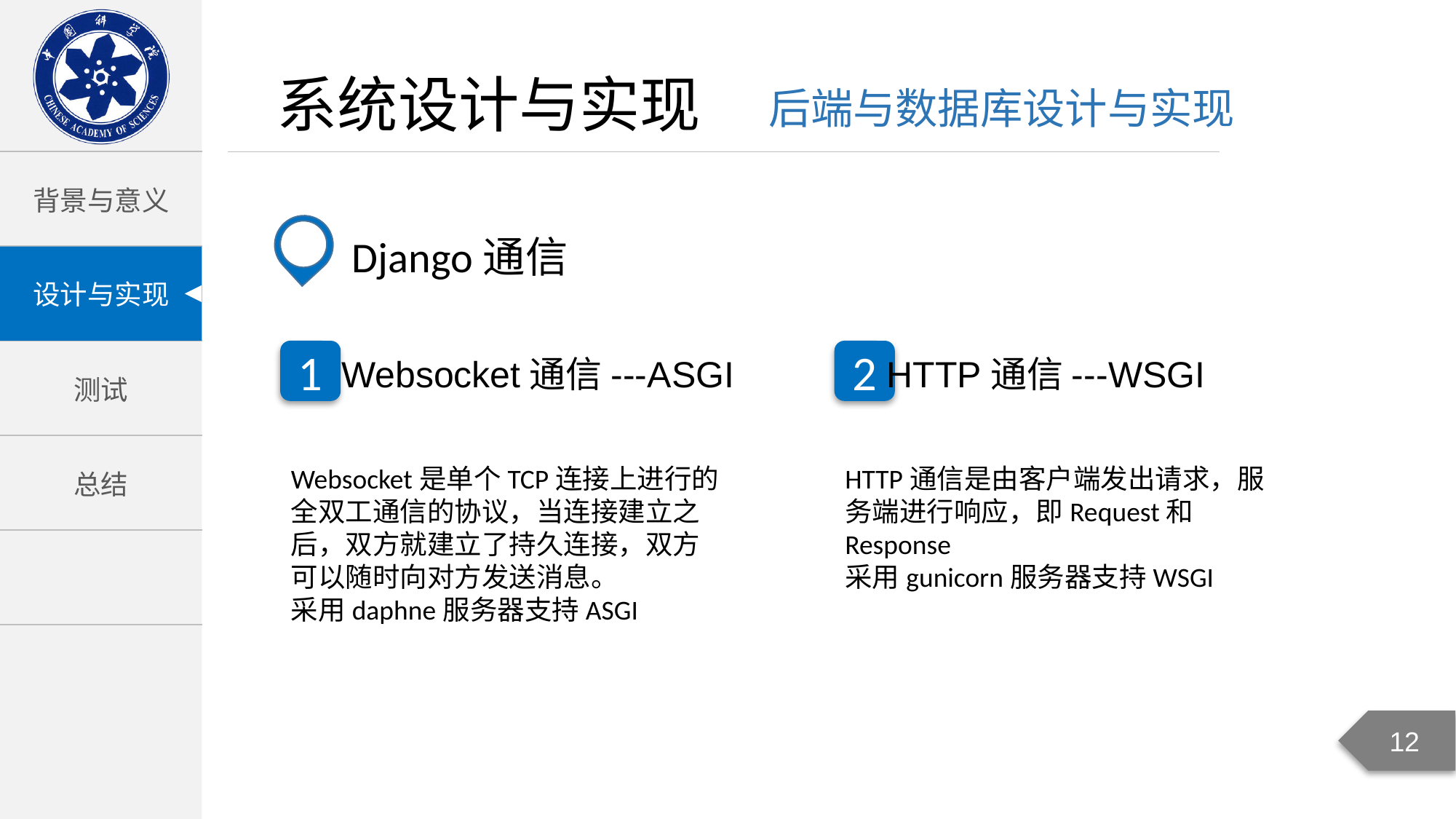

Django通信
1
2
Websocket通信---ASGI
HTTP通信---WSGI
Websocket是单个TCP连接上进行的全双工通信的协议，当连接建立之后，双方就建立了持久连接，双方可以随时向对方发送消息。
采用daphne服务器支持ASGI
HTTP通信是由客户端发出请求，服务端进行响应，即Request和Response
采用gunicorn服务器支持WSGI